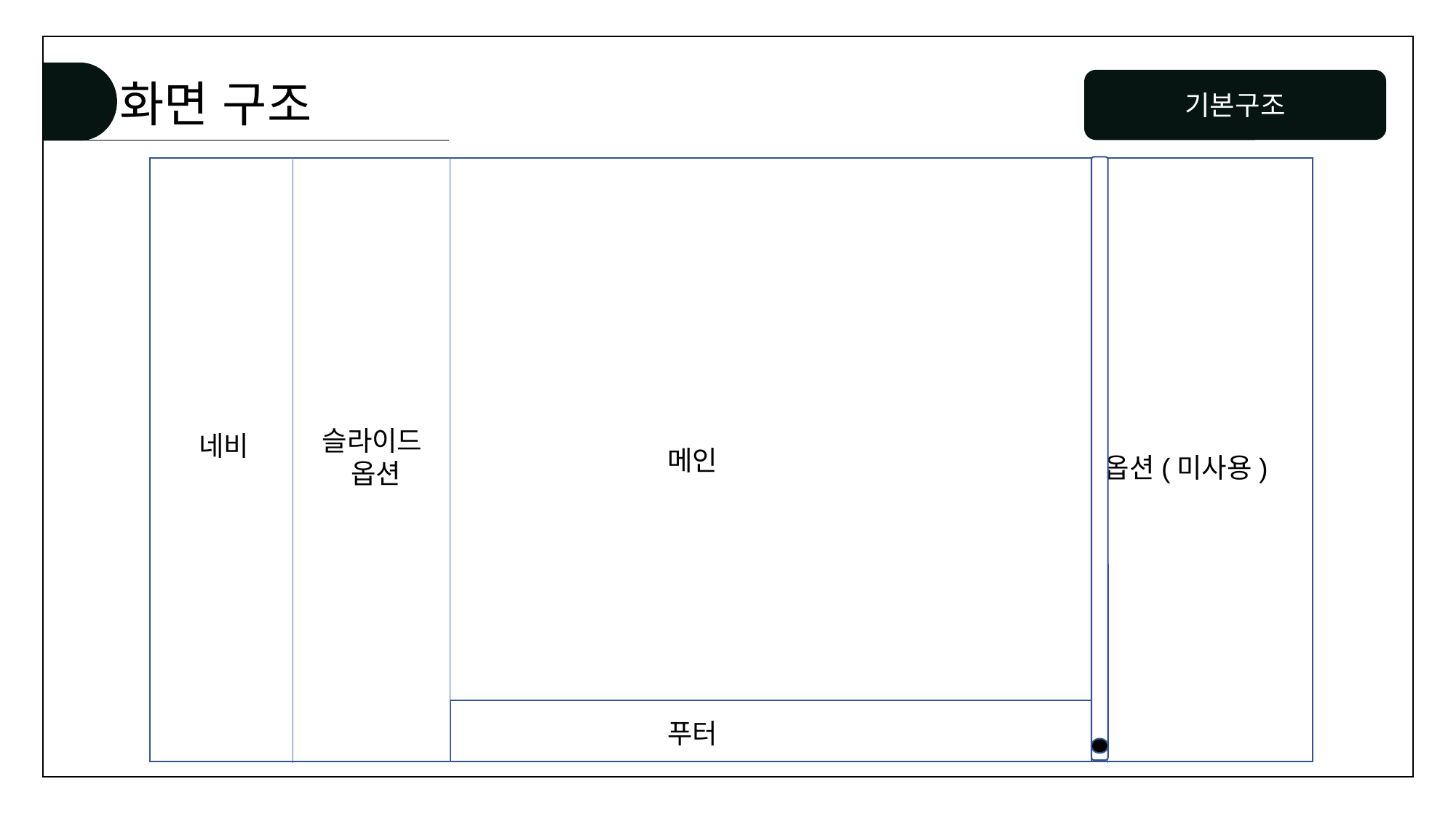

화면 구조
기본구조

슬라이드
옵션
네비
메인
옵션(미사용)

푸터